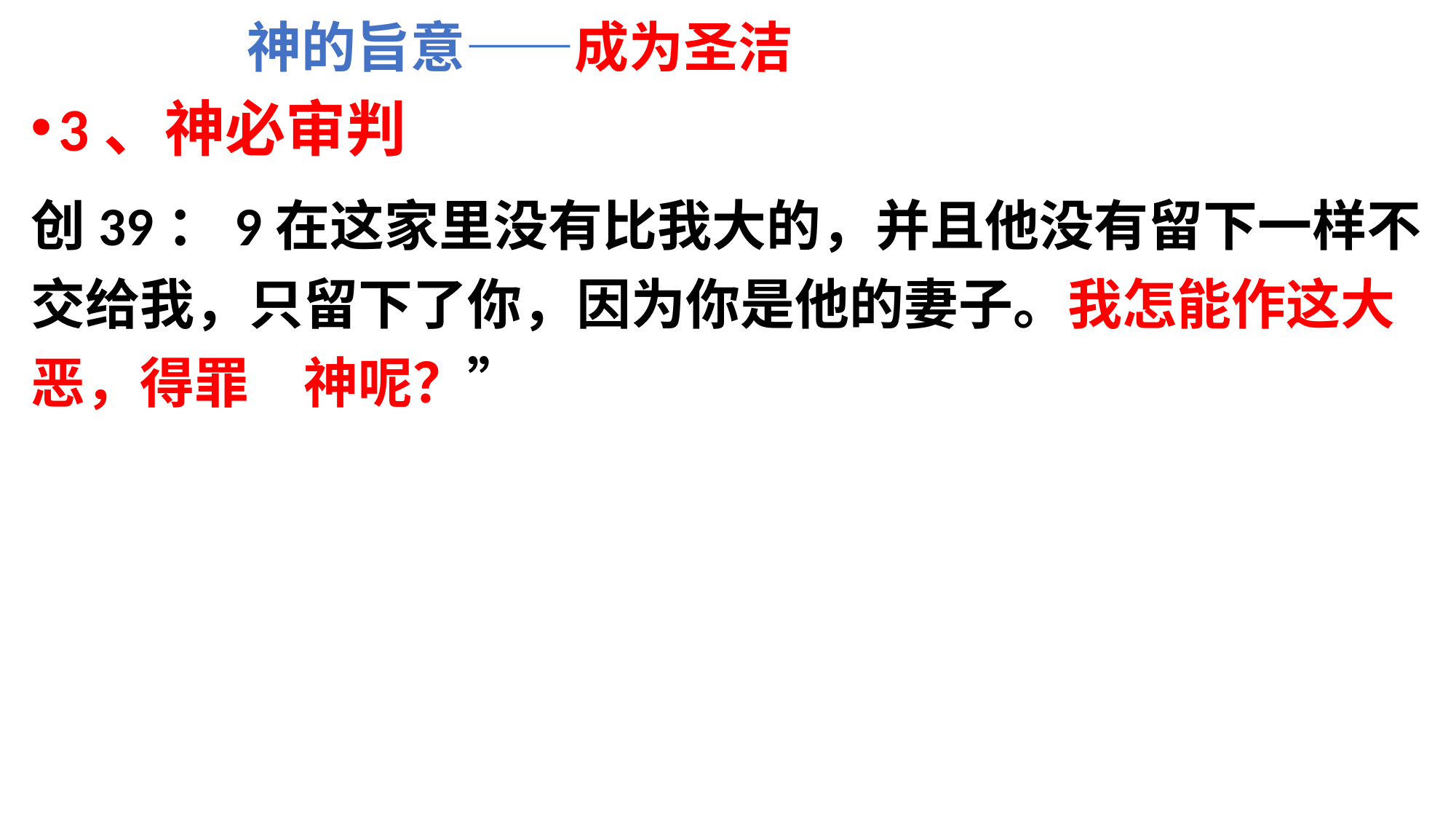

# 神的旨意——成为圣洁
3、神必审判
创39：9在这家里没有比我大的，并且他没有留下一样不交给我，只留下了你，因为你是他的妻子。我怎能作这大恶，得罪　神呢？”